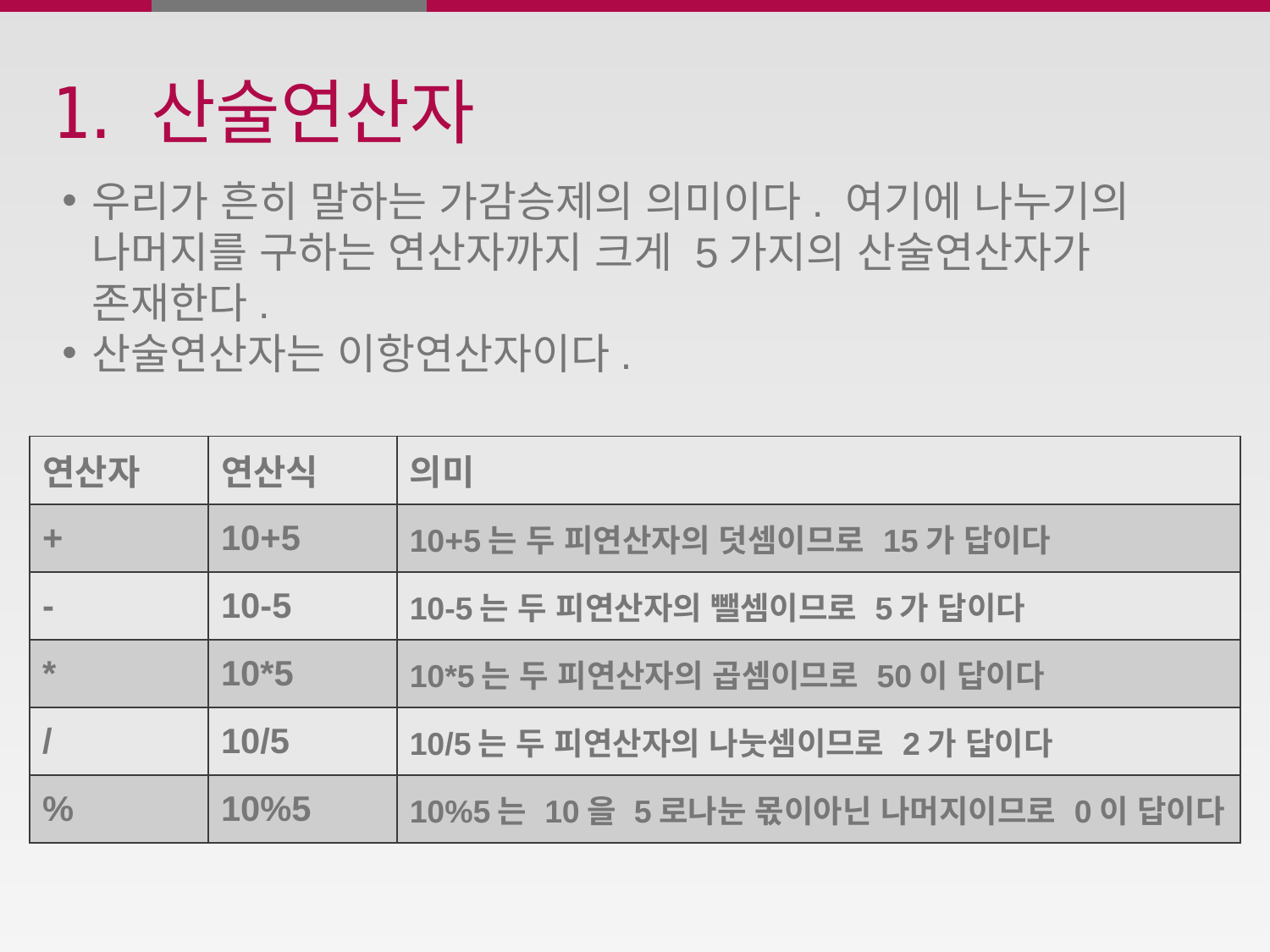

# 1. 산술연산자
우리가 흔히 말하는 가감승제의 의미이다. 여기에 나누기의 나머지를 구하는 연산자까지 크게 5가지의 산술연산자가 존재한다.
산술연산자는 이항연산자이다.
| 연산자 | 연산식 | 의미 |
| --- | --- | --- |
| + | 10+5 | 10+5는 두 피연산자의 덧셈이므로 15가 답이다 |
| - | 10-5 | 10-5는 두 피연산자의 뺄셈이므로 5가 답이다 |
| \* | 10\*5 | 10\*5는 두 피연산자의 곱셈이므로 50이 답이다 |
| / | 10/5 | 10/5는 두 피연산자의 나눗셈이므로 2가 답이다 |
| % | 10%5 | 10%5는 10을 5로나눈 몫이아닌 나머지이므로 0이 답이다 |